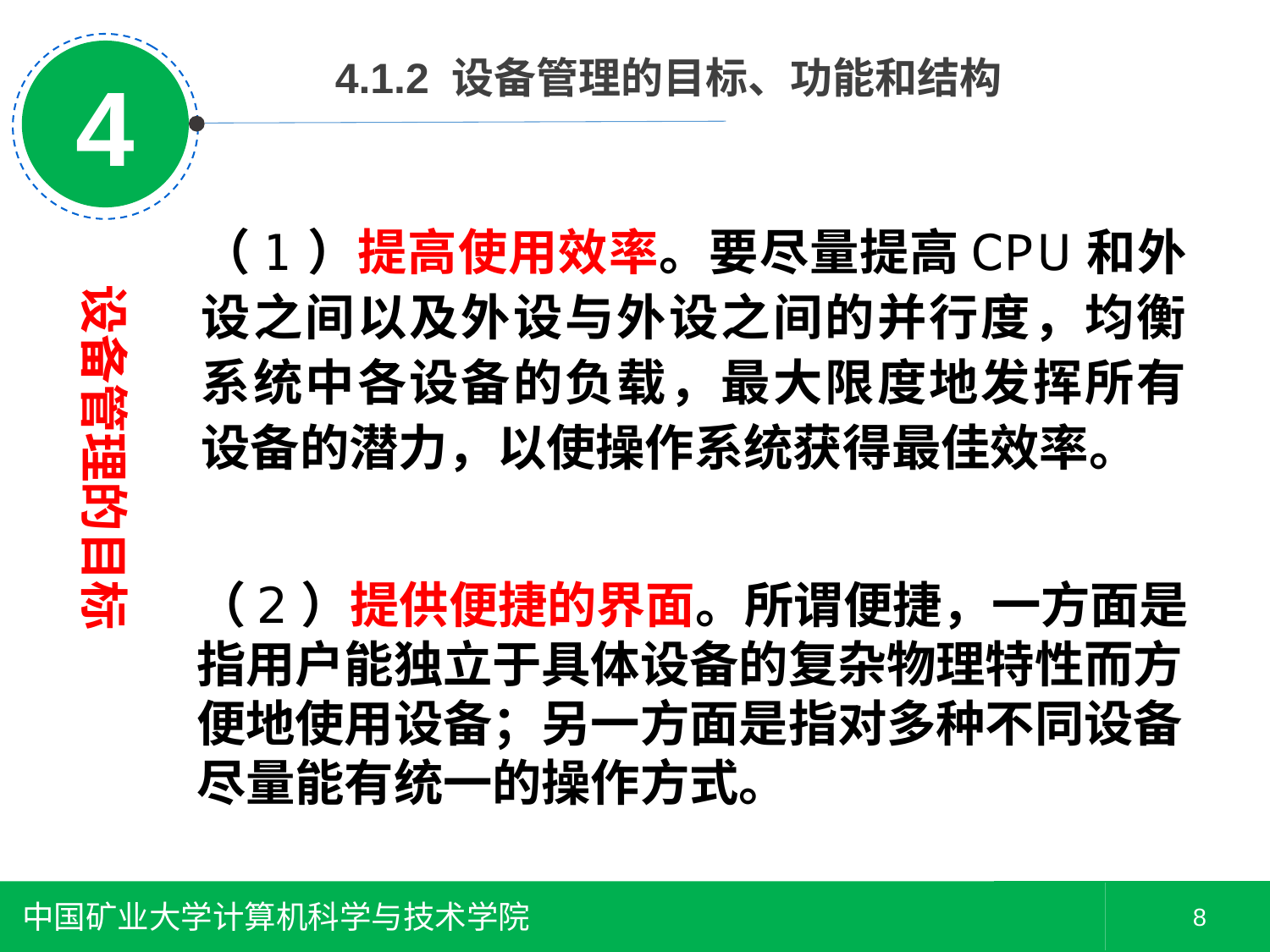

4
  4.1.2 设备管理的目标、功能和结构

（1）提高使用效率。要尽量提高CPU和外设之间以及外设与外设之间的并行度，均衡系统中各设备的负载，最大限度地发挥所有设备的潜力，以使操作系统获得最佳效率。
设备管理的目标
（2）提供便捷的界面。所谓便捷，一方面是指用户能独立于具体设备的复杂物理特性而方便地使用设备；另一方面是指对多种不同设备尽量能有统一的操作方式。